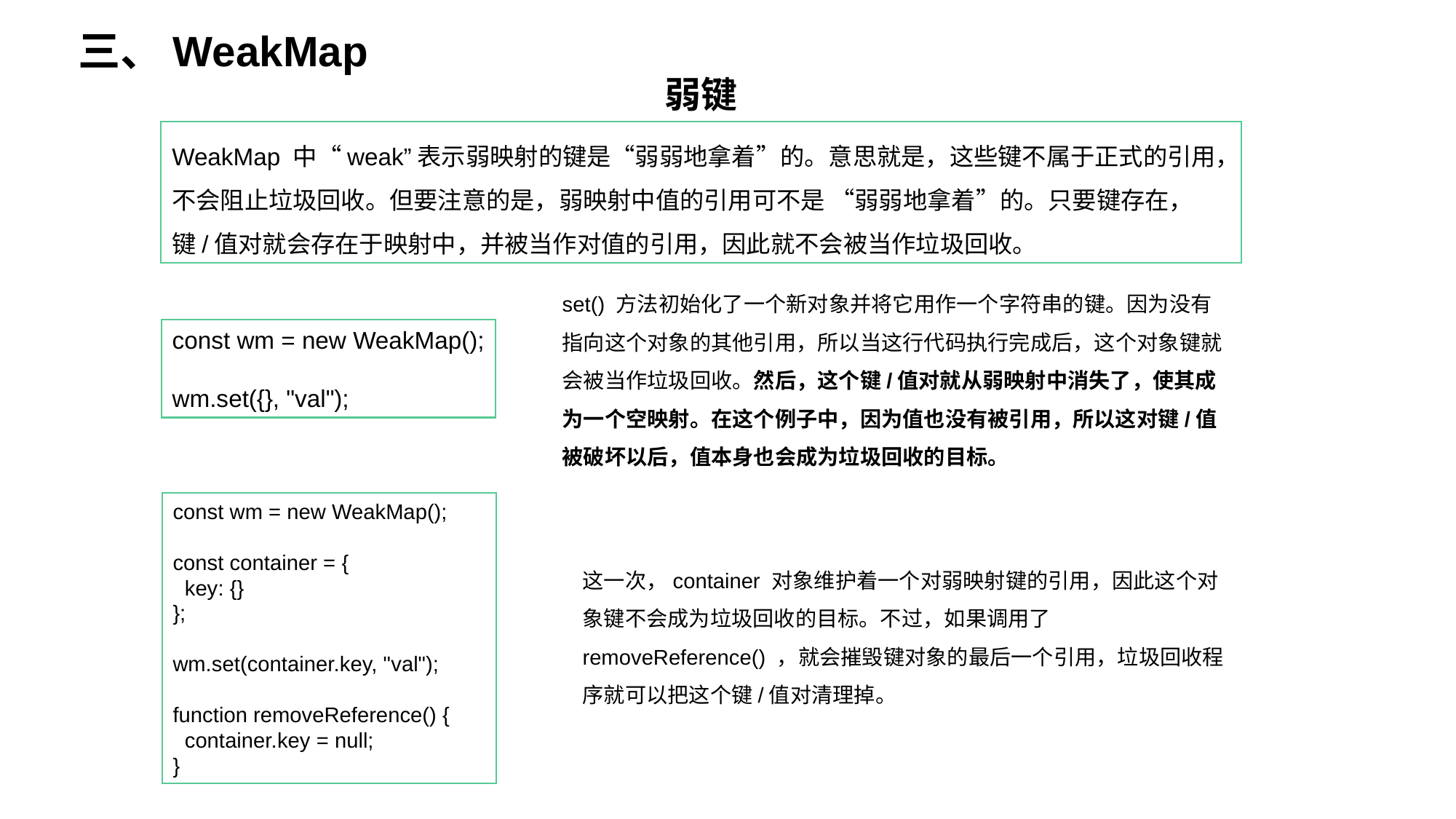

三、WeakMap
弱键
WeakMap 中“weak”表示弱映射的键是“弱弱地拿着”的。意思就是，这些键不属于正式的引用，不会阻止垃圾回收。但要注意的是，弱映射中值的引用可不是 “弱弱地拿着”的。只要键存在，键/值对就会存在于映射中，并被当作对值的引用，因此就不会被当作垃圾回收。
set() 方法初始化了一个新对象并将它用作一个字符串的键。因为没有指向这个对象的其他引用，所以当这行代码执行完成后，这个对象键就会被当作垃圾回收。然后，这个键/值对就从弱映射中消失了，使其成为一个空映射。在这个例子中，因为值也没有被引用，所以这对键/值被破坏以后，值本身也会成为垃圾回收的目标。
const wm = new WeakMap();

wm.set({}, "val");
const wm = new WeakMap();

const container = {
  key: {}
};

wm.set(container.key, "val");

function removeReference() {
  container.key = null;
}
这一次，container 对象维护着一个对弱映射键的引用，因此这个对象键不会成为垃圾回收的目标。不过，如果调用了removeReference() ，就会摧毁键对象的最后一个引用，垃圾回收程序就可以把这个键/值对清理掉。